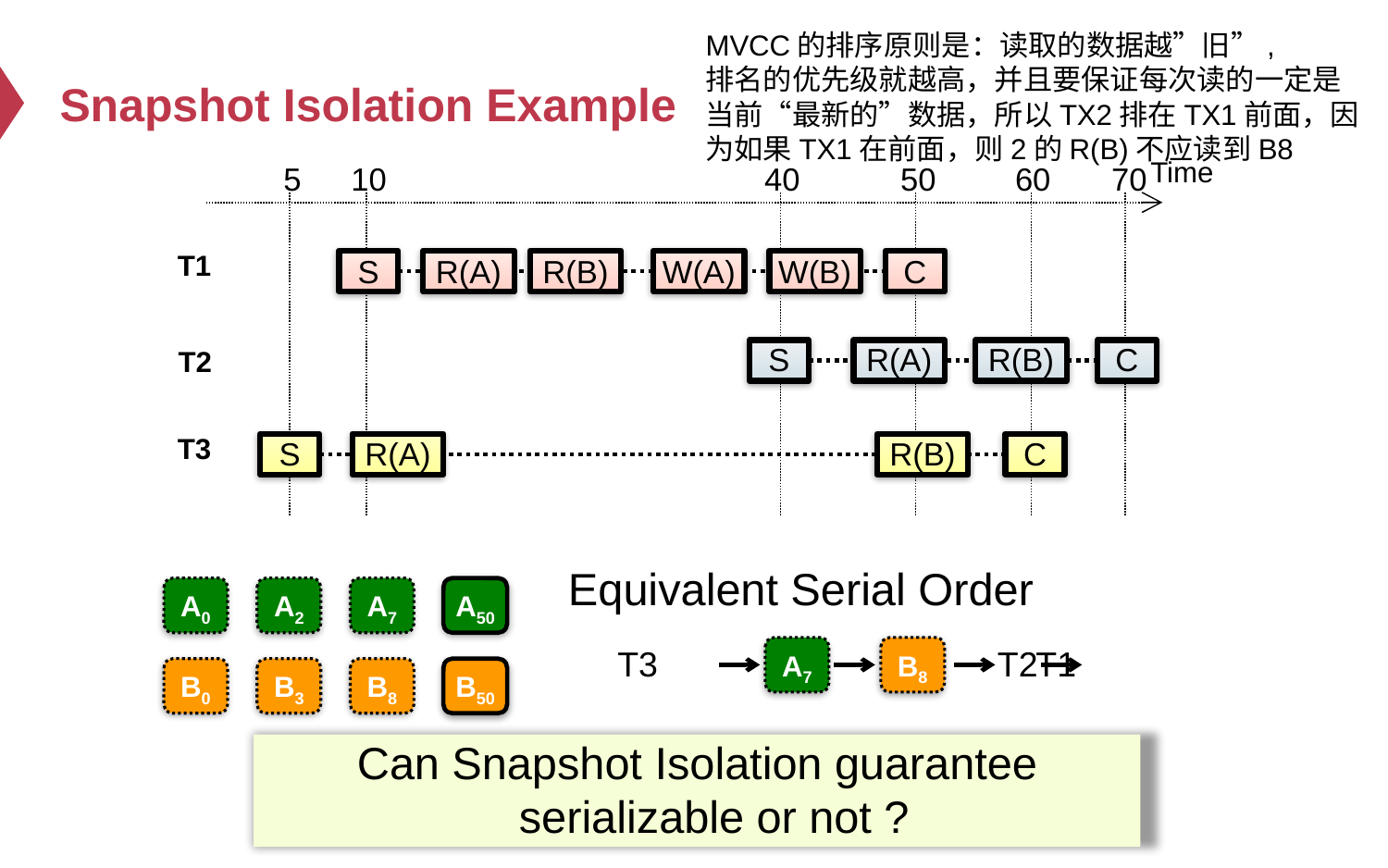

MVCC的排序原则是：读取的数据越”旧”,
排名的优先级就越高，并且要保证每次读的一定是当前“最新的”数据，所以TX2排在TX1前面，因为如果TX1在前面，则2的R(B)不应读到B8
# Snapshot Isolation Example
Time
5
10
40
50
60
70
T1
S
R(A)
R(B)
W(A)
W(B)
C
T2
S
R(A)
R(B)
C
T3
S
R(A)
R(B)
C
Equivalent Serial Order
A0
A2
A7
A50
T3
T2
T1
A7
B8
B0
B3
B8
B50
Can Snapshot Isolation guarantee serializable or not ?
23